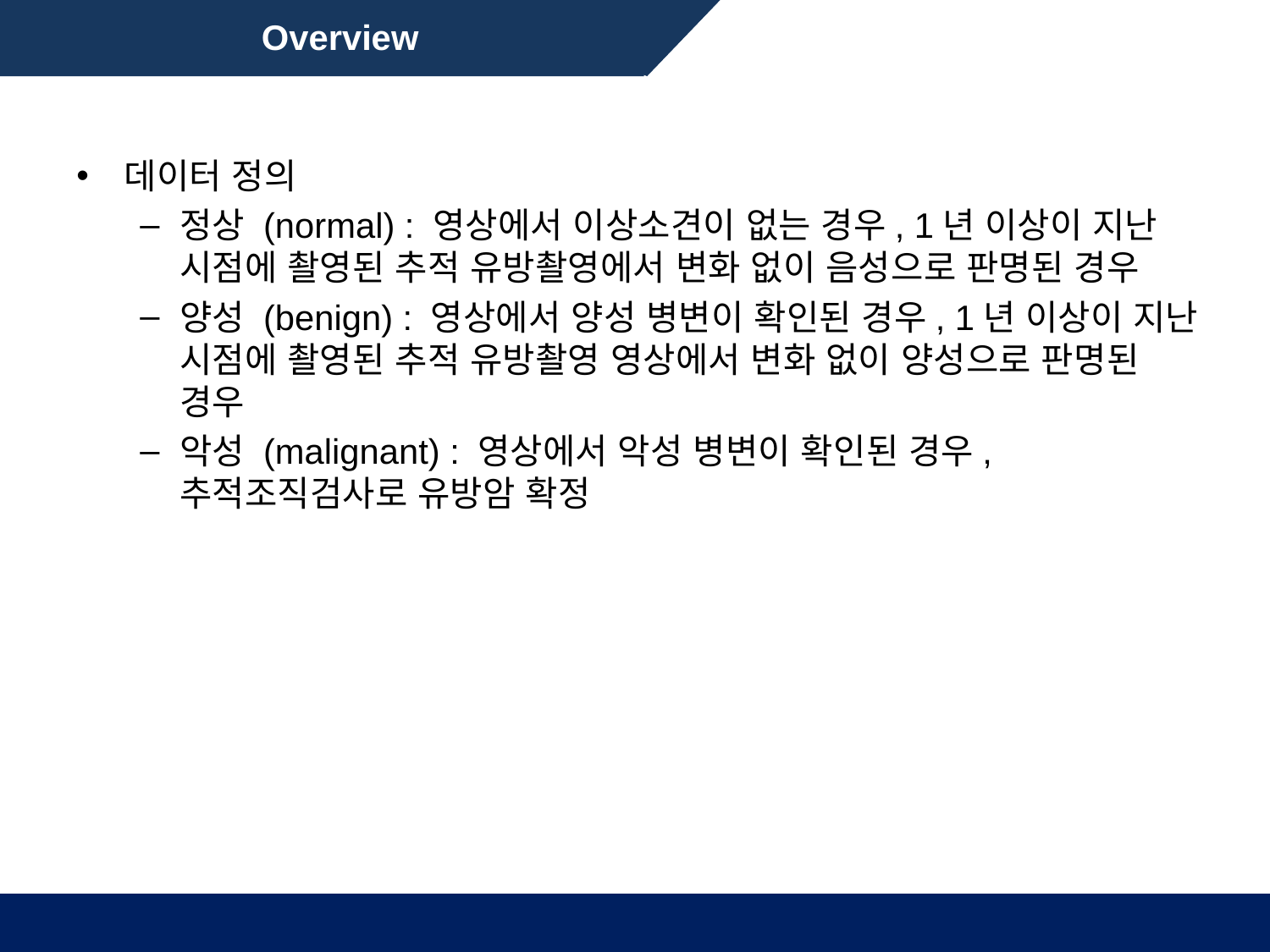

Overview
데이터 정의
정상 (normal) : 영상에서 이상소견이 없는 경우, 1년 이상이 지난 시점에 촬영된 추적 유방촬영에서 변화 없이 음성으로 판명된 경우
양성 (benign) : 영상에서 양성 병변이 확인된 경우, 1년 이상이 지난 시점에 촬영된 추적 유방촬영 영상에서 변화 없이 양성으로 판명된 경우
악성 (malignant) : 영상에서 악성 병변이 확인된 경우, 추적조직검사로 유방암 확정